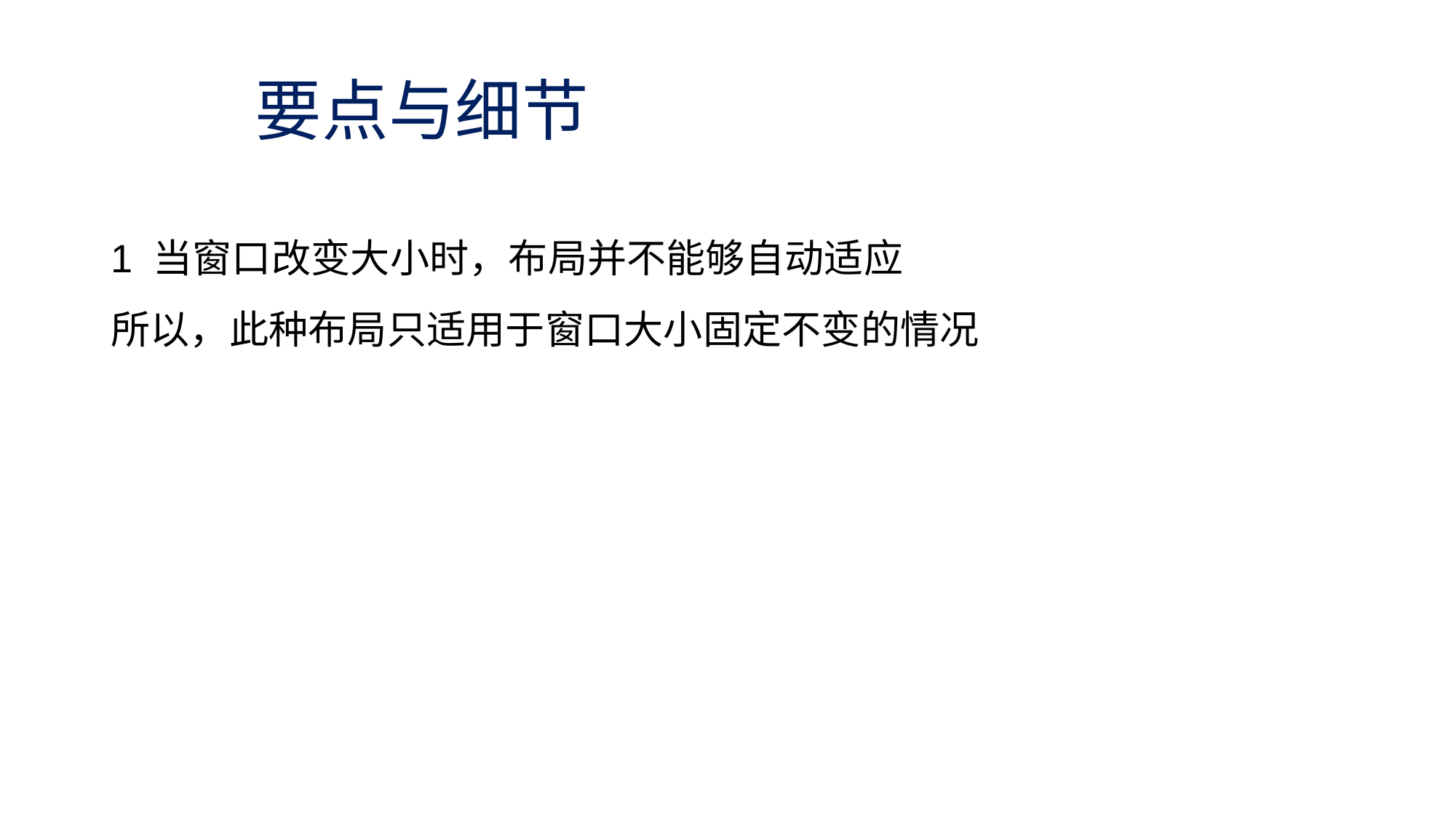

# 要点与细节
1 当窗口改变大小时，布局并不能够自动适应
所以，此种布局只适用于窗口大小固定不变的情况